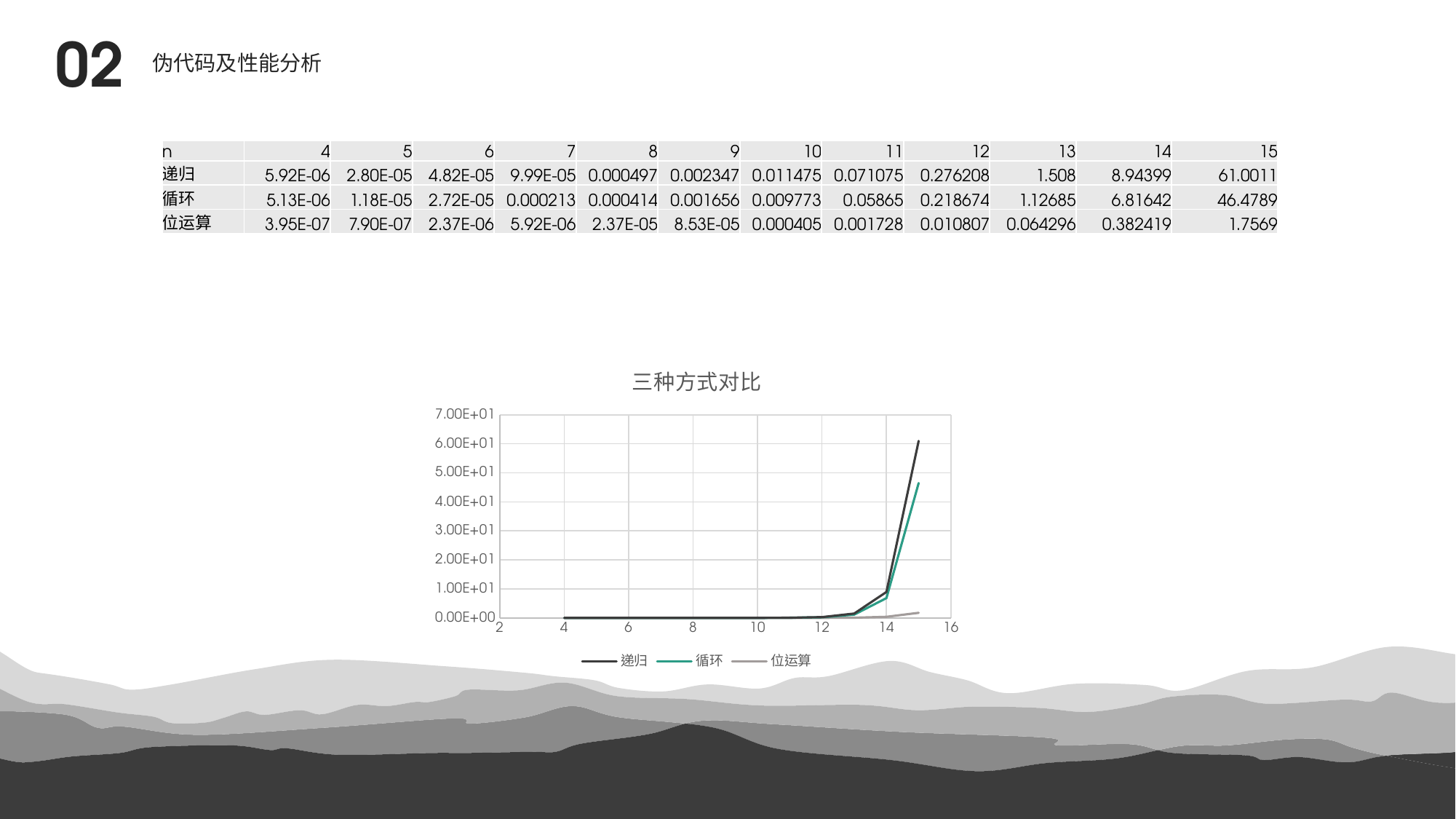

02
伪代码及性能分析
| n | 4 | 5 | 6 | 7 | 8 | 9 | 10 | 11 | 12 | 13 | 14 | 15 |
| --- | --- | --- | --- | --- | --- | --- | --- | --- | --- | --- | --- | --- |
| 递归 | 5.92E-06 | 2.80E-05 | 4.82E-05 | 9.99E-05 | 0.000497 | 0.002347 | 0.011475 | 0.071075 | 0.276208 | 1.508 | 8.94399 | 61.0011 |
| 循环 | 5.13E-06 | 1.18E-05 | 2.72E-05 | 0.000213 | 0.000414 | 0.001656 | 0.009773 | 0.05865 | 0.218674 | 1.12685 | 6.81642 | 46.4789 |
| 位运算 | 3.95E-07 | 7.90E-07 | 2.37E-06 | 5.92E-06 | 2.37E-05 | 8.53E-05 | 0.000405 | 0.001728 | 0.010807 | 0.064296 | 0.382419 | 1.7569 |

### Chart: 三种方式对比

| Category | 递归 | 循环 | 位运算 |
|---|---|---|---|